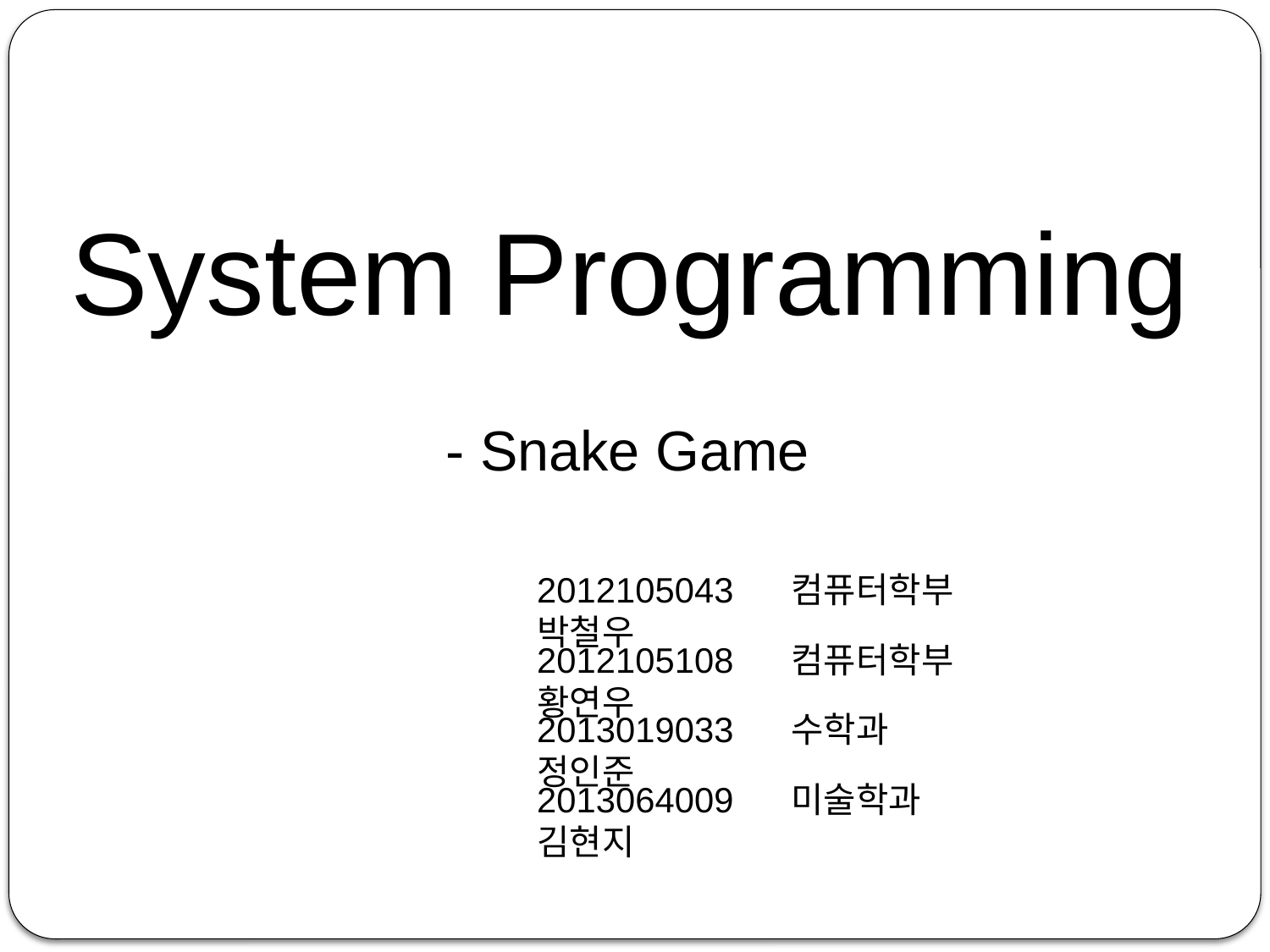

System Programming
- Snake Game
2012105043	컴퓨터학부		박철우
2012105108	컴퓨터학부		황연우
2013019033	수학과			정인준
2013064009	미술학과		김현지